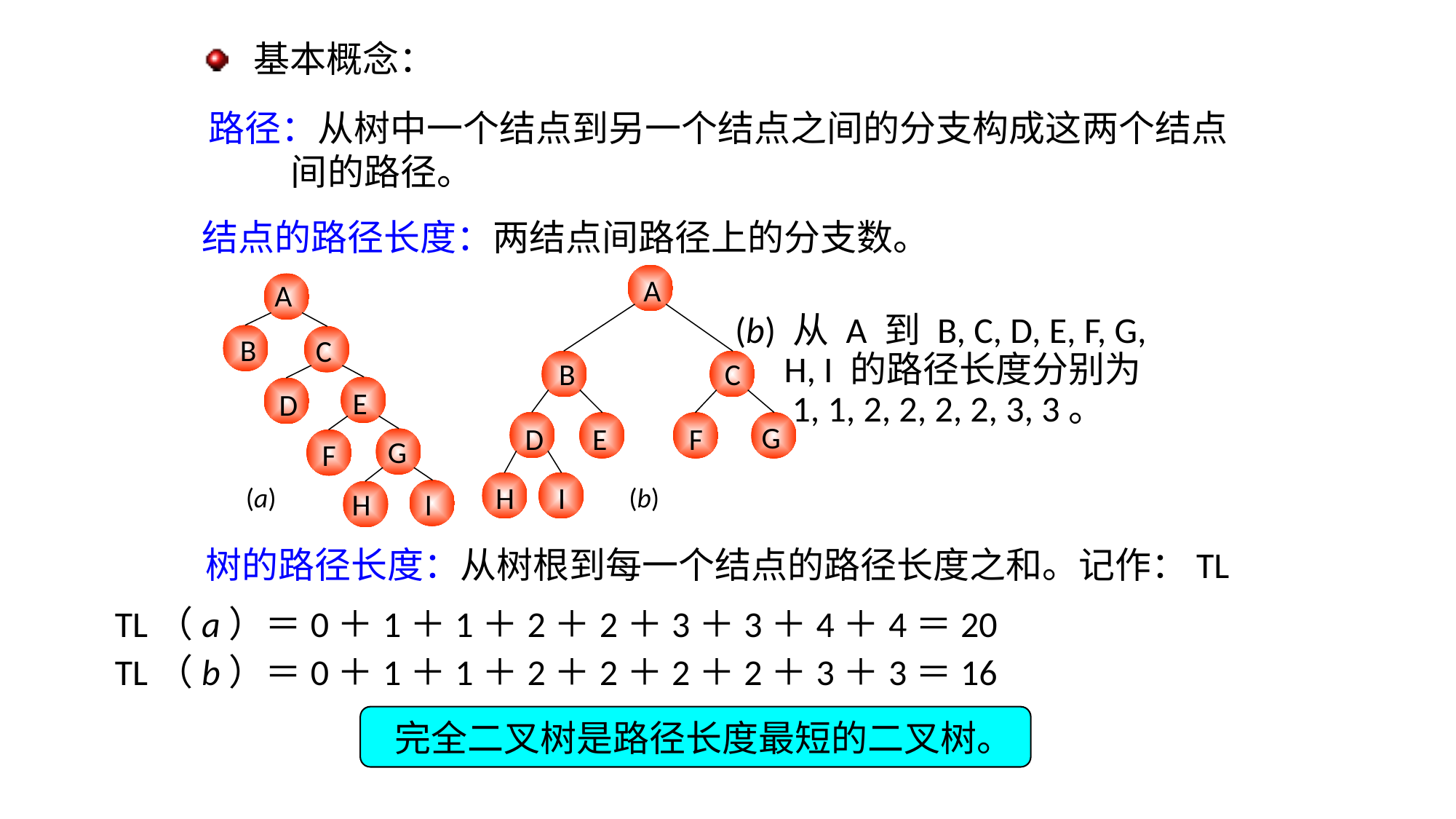

基本概念：
路径：从树中一个结点到另一个结点之间的分支构成这两个结点
         间的路径。
结点的路径长度：两结点间路径上的分支数。

A
A

B

C
B
C

E
D

G
D
E
F
G

F

H
I
(a)
(b)

H
I

(a) 从 A 到 B, C, D, E, F, G,
      H, I 的路径长度分别为
       1, 1, 2, 2, 3, 3, 4, 4。
(b) 从 A 到 B, C, D, E, F, G,
      H, I 的路径长度分别为
       1, 1, 2, 2, 2, 2, 3, 3。
树的路径长度：从树根到每一个结点的路径长度之和。记作：TL
TL（a）＝0＋1＋1＋2＋2＋3＋3＋4＋4＝20
TL（b）＝0＋1＋1＋2＋2＋2＋2＋3＋3＝16
 完全二叉树是路径长度最短的二叉树。